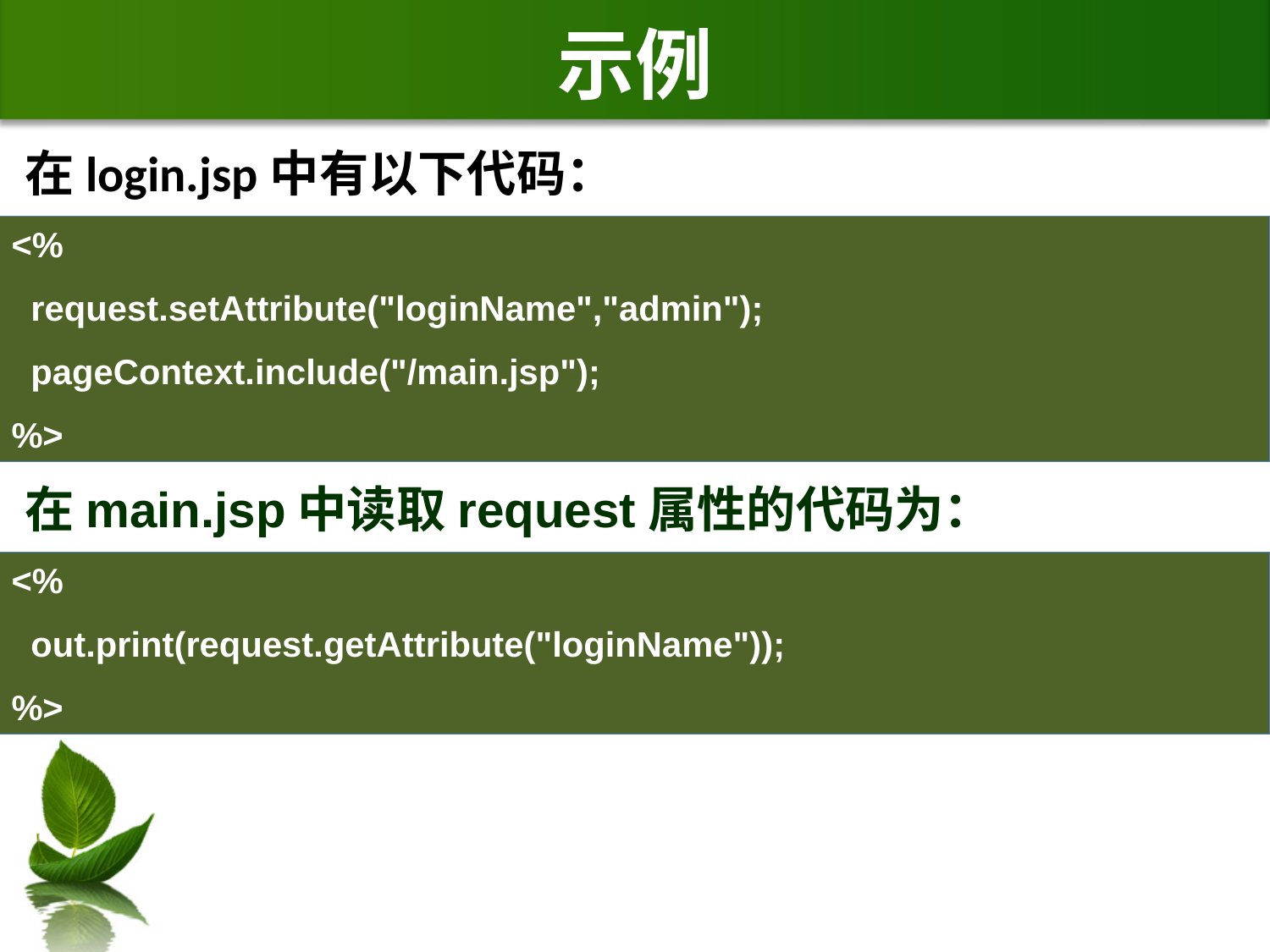

# 示例
在login.jsp中有以下代码：
<%
  request.setAttribute("loginName","admin");
  pageContext.include("/main.jsp");
%>
在main.jsp中读取request属性的代码为：
<%
  out.print(request.getAttribute("loginName"));
%>